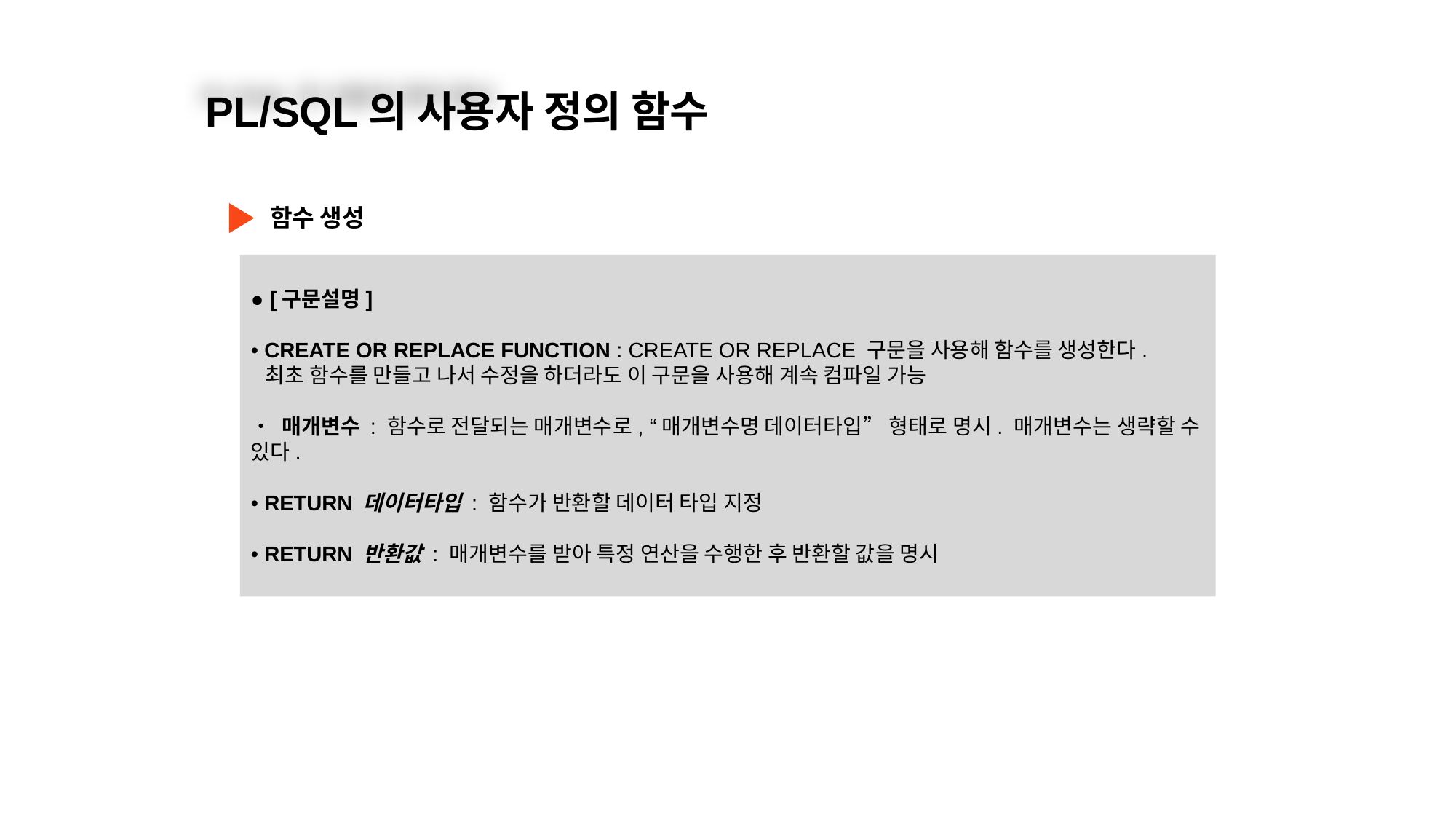

PL/SQL의 사용자 정의 함수

함수 생성

● [구문설명]

• CREATE OR REPLACE FUNCTION : CREATE OR REPLACE 구문을 사용해 함수를 생성한다.
  최초 함수를 만들고 나서 수정을 하더라도 이 구문을 사용해 계속 컴파일 가능

• 매개변수 : 함수로 전달되는 매개변수로, “매개변수명 데이터타입” 형태로 명시. 매개변수는 생략할 수 있다.

• RETURN 데이터타입 : 함수가 반환할 데이터 타입 지정

• RETURN 반환값 : 매개변수를 받아 특정 연산을 수행한 후 반환할 값을 명시